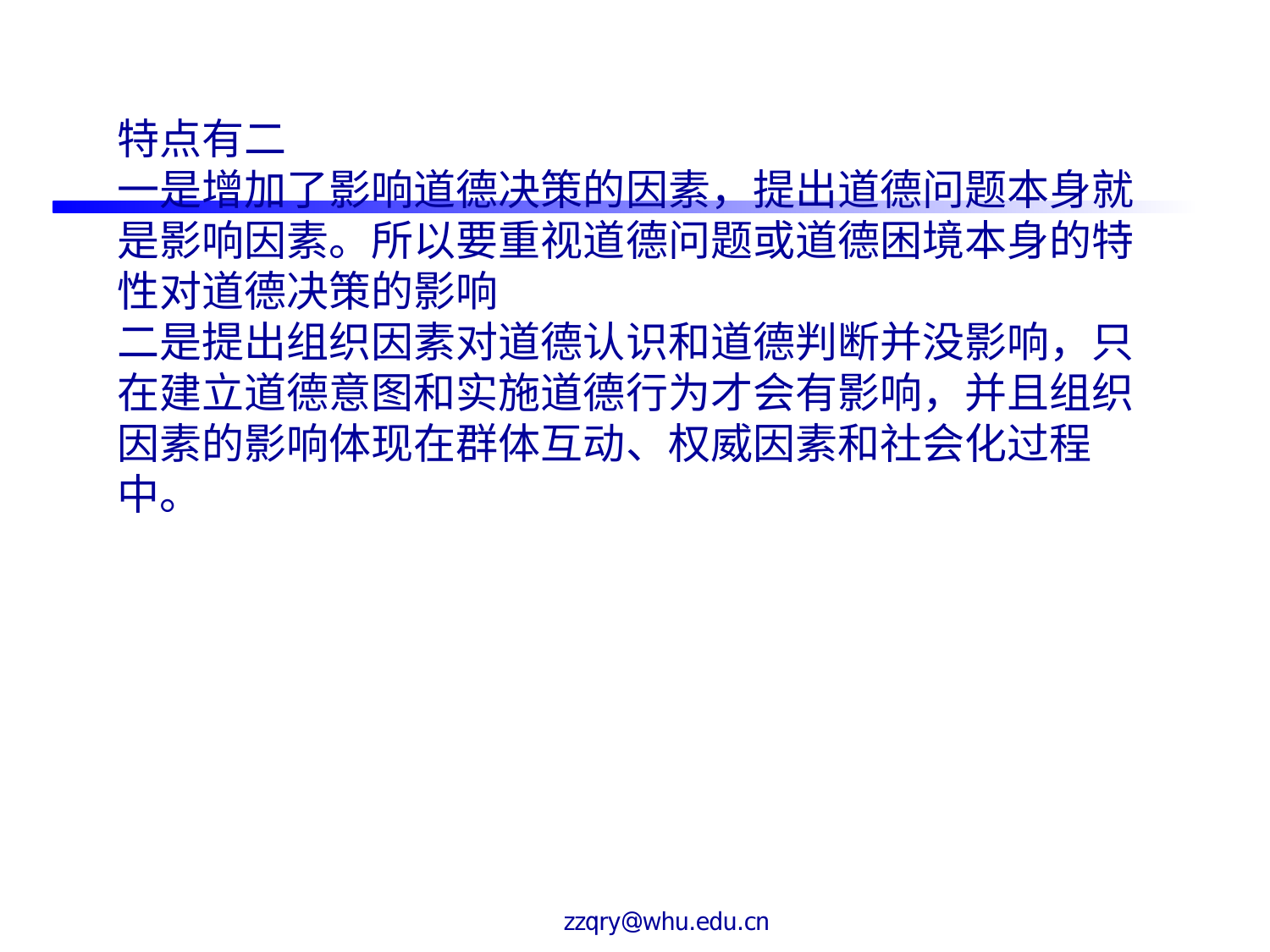

特点有二
一是增加了影响道德决策的因素，提出道德问题本身就是影响因素。所以要重视道德问题或道德困境本身的特性对道德决策的影响
二是提出组织因素对道德认识和道德判断并没影响，只在建立道德意图和实施道德行为才会有影响，并且组织因素的影响体现在群体互动、权威因素和社会化过程中。

zzqry@whu.edu.cn
6